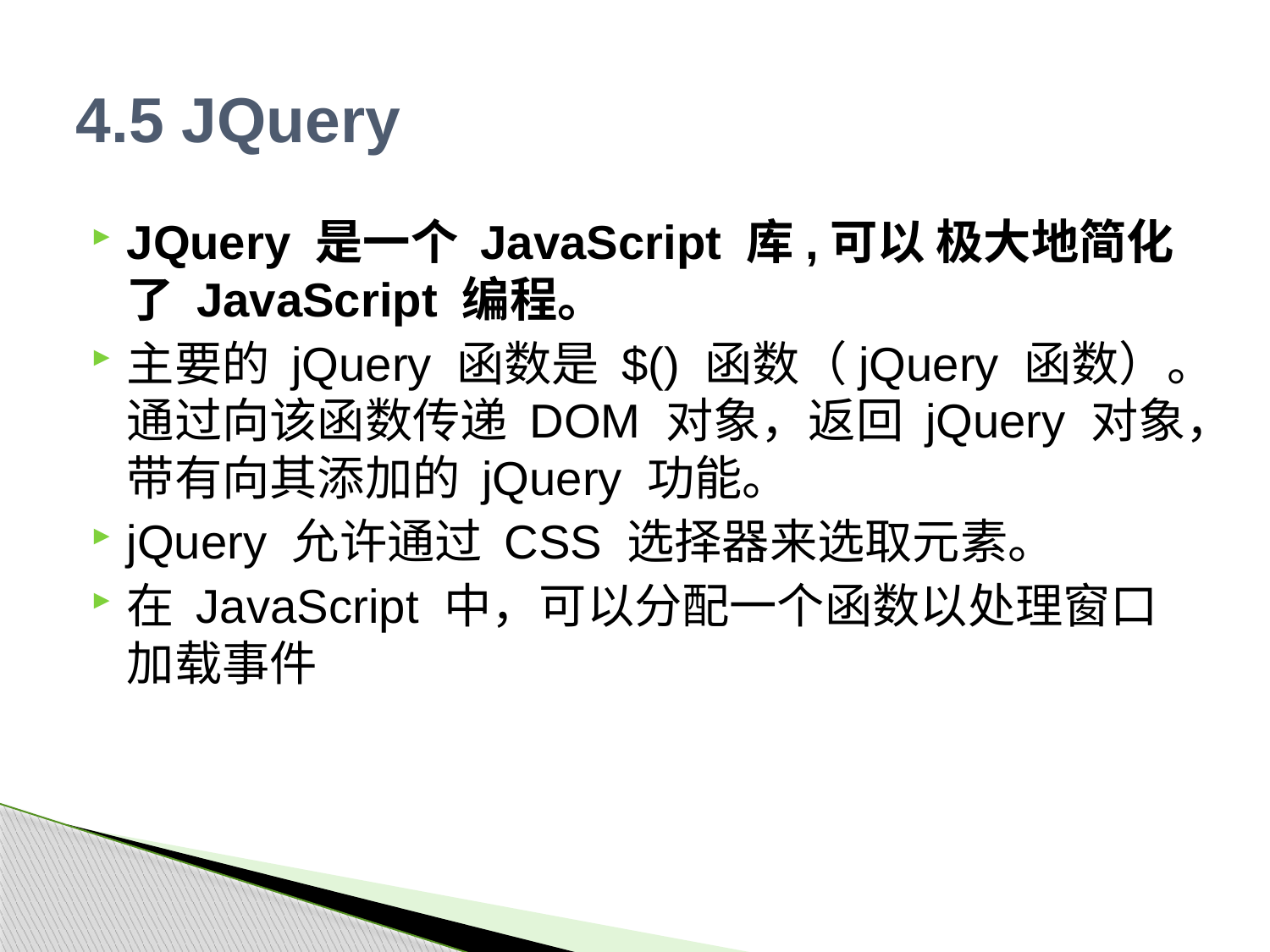

# 4.5 JQuery
JQuery 是一个 JavaScript 库,可以 极大地简化了 JavaScript 编程。
主要的 jQuery 函数是 $() 函数（jQuery 函数）。通过向该函数传递 DOM 对象，返回 jQuery 对象，带有向其添加的 jQuery 功能。
jQuery 允许通过 CSS 选择器来选取元素。
在 JavaScript 中，可以分配一个函数以处理窗口加载事件